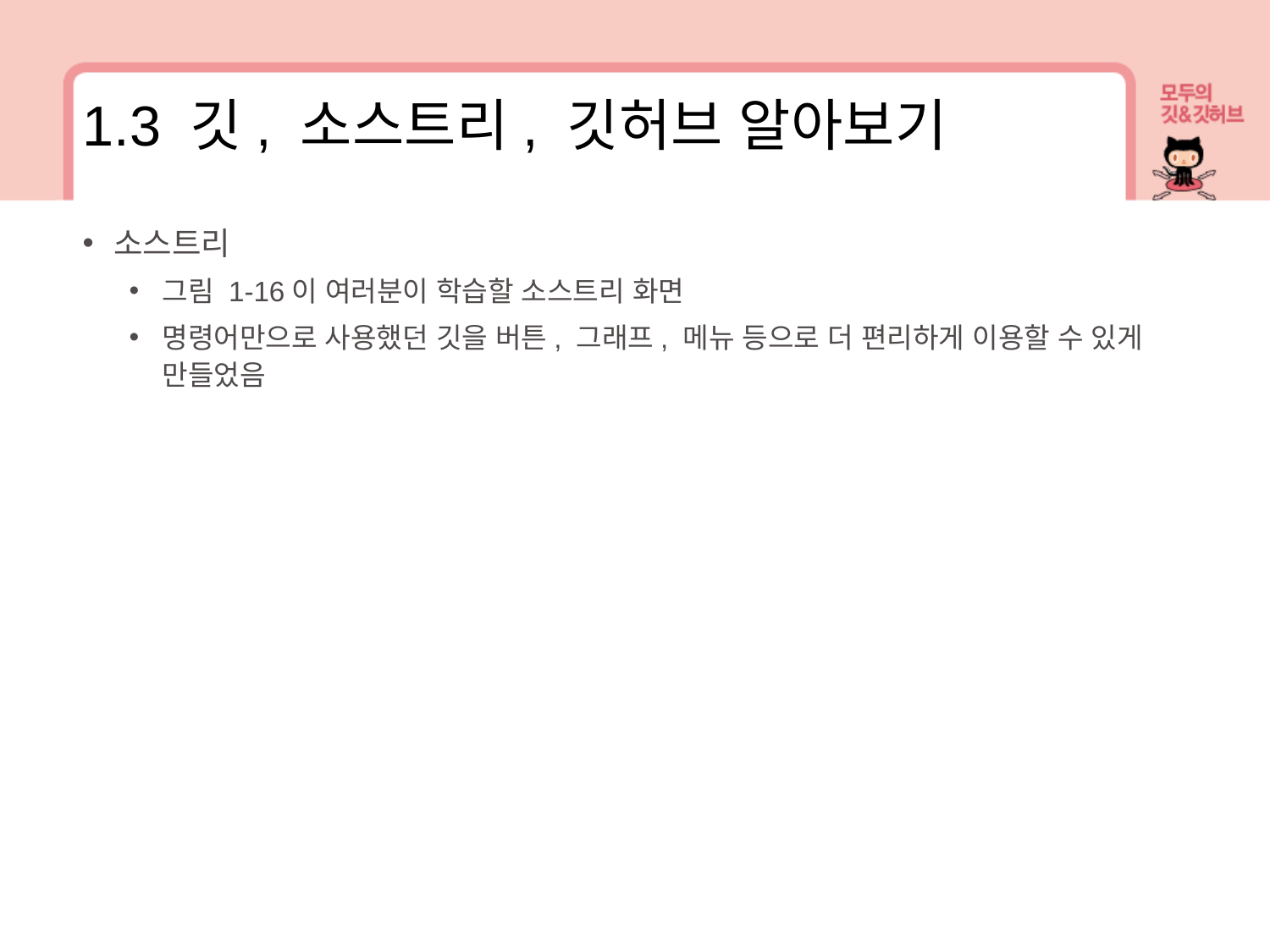

1.3 깃, 소스트리, 깃허브 알아보기
소스트리
그림 1-16이 여러분이 학습할 소스트리 화면
명령어만으로 사용했던 깃을 버튼, 그래프, 메뉴 등으로 더 편리하게 이용할 수 있게 만들었음